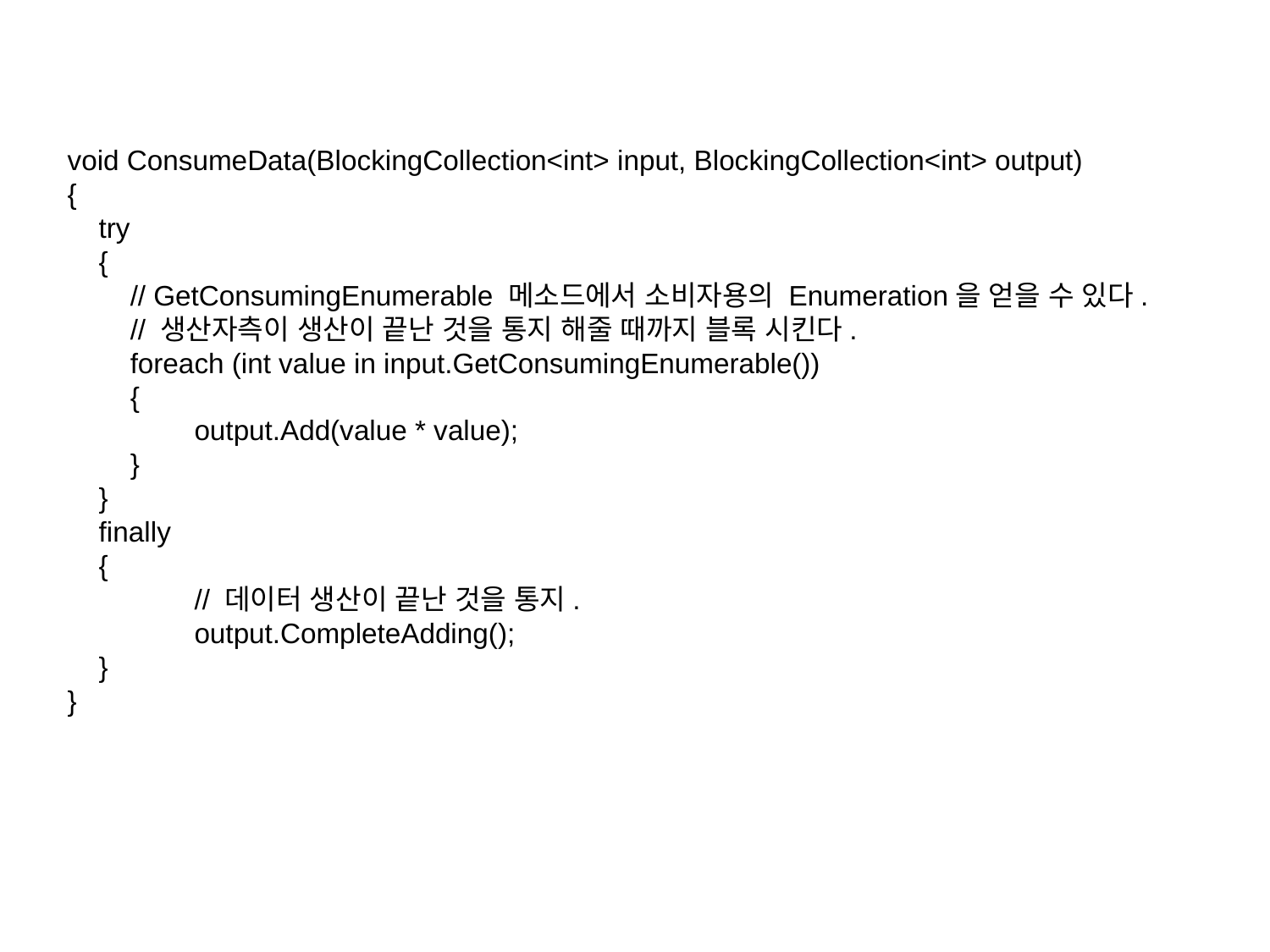

void ConsumeData(BlockingCollection<int> input, BlockingCollection<int> output)
{
    try
    {
        // GetConsumingEnumerable 메소드에서 소비자용의 Enumeration을 얻을 수 있다.
        // 생산자측이 생산이 끝난 것을 통지 해줄 때까지 블록 시킨다.
        foreach (int value in input.GetConsumingEnumerable())
        {
	output.Add(value * value);
        }
    }
    finally
    {
	// 데이터 생산이 끝난 것을 통지.
	output.CompleteAdding();
    }
}